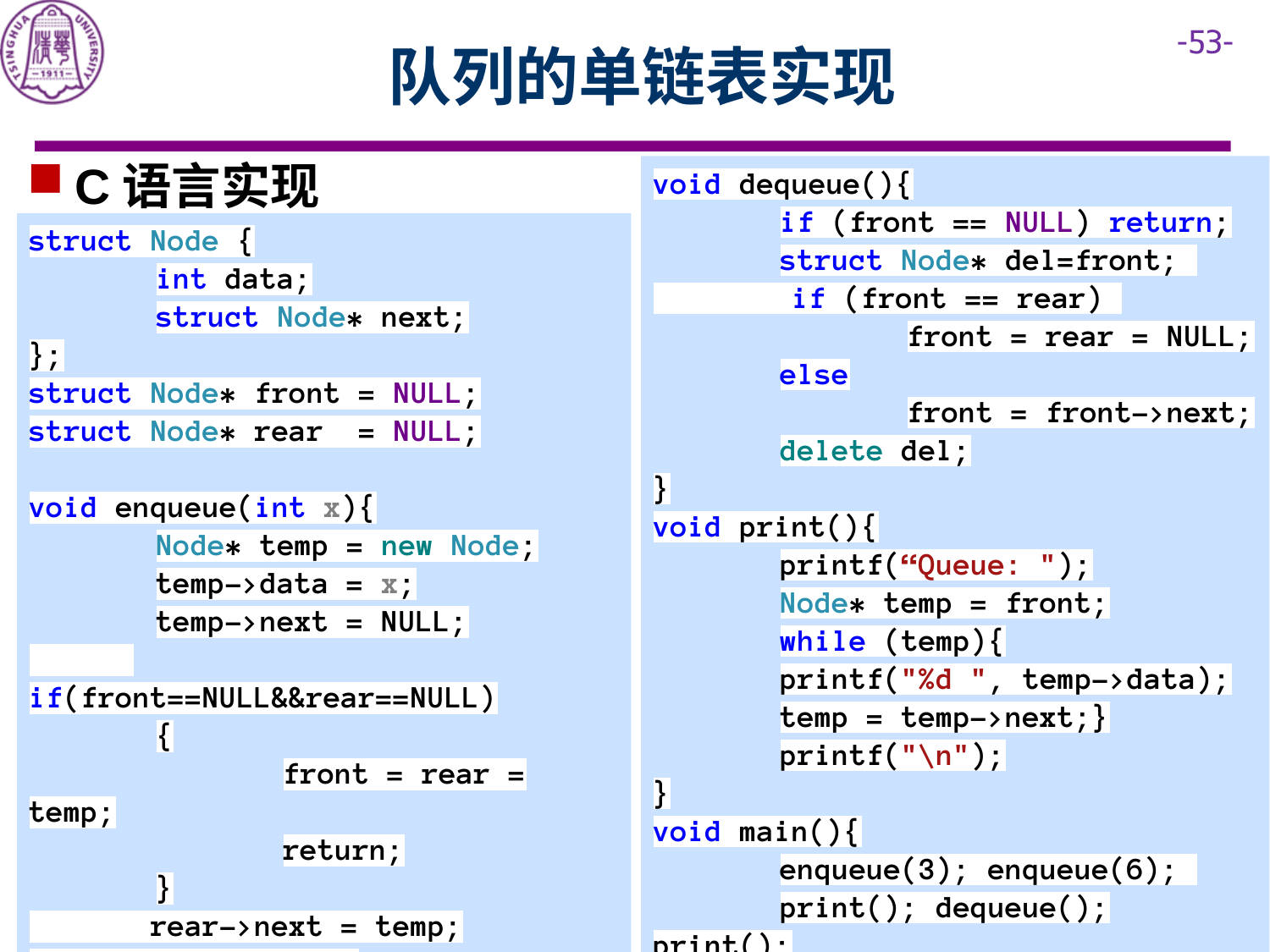

# 队列的单链表实现
C语言实现
void dequeue(){
	if (front == NULL) return;
	struct Node* del=front;
        if (front == rear)
		front = rear = NULL;
	else
		front = front->next;
	delete del;
}
void print(){
	printf(“Queue: ");
	Node* temp = front;
	while (temp){
	printf("%d ", temp->data);
	temp = temp->next;}
	printf("\n");
}
void main(){
	enqueue(3); enqueue(6); 	print(); dequeue(); print();
}
struct Node {
	int data;
	struct Node* next;
};
struct Node* front = NULL;
struct Node* rear  = NULL;

void enqueue(int x){
	Node* temp = new Node;
	temp->data = x;
	temp->next = NULL;
       if(front==NULL&&rear==NULL)
	{
		front = rear = temp;
		return;
	}
       rear->next = temp;
       rear = temp;
}